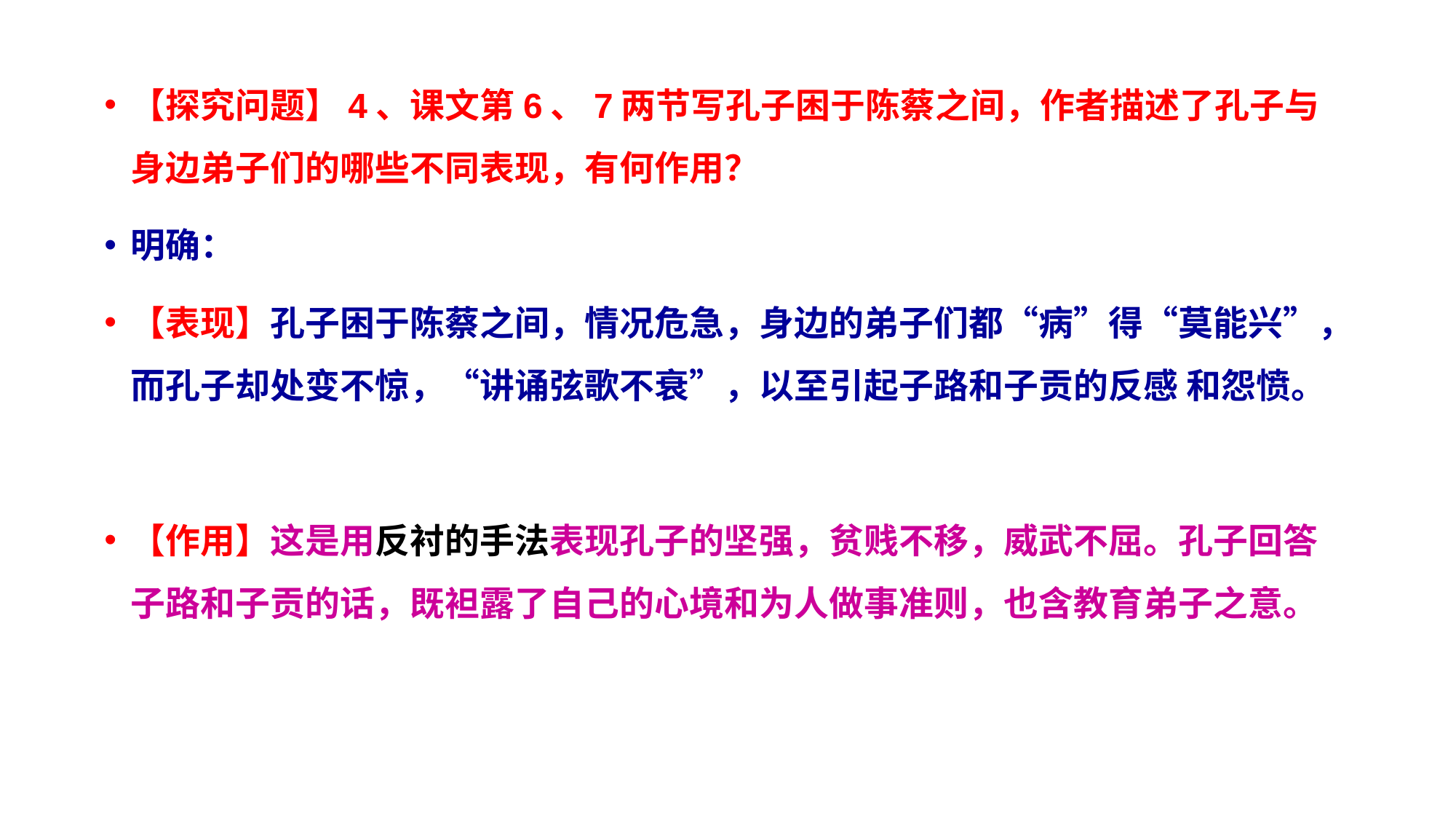

【探究问题】4、课文第6、7两节写孔子困于陈蔡之间，作者描述了孔子与身边弟子们的哪些不同表现，有何作用？
明确：
【表现】孔子困于陈蔡之间，情况危急，身边的弟子们都“病”得“莫能兴”，而孔子却处变不惊，“讲诵弦歌不衰”，以至引起子路和子贡的反感 和怨愤。

【作用】这是用反衬的手法表现孔子的坚强，贫贱不移，威武不屈。孔子回答子路和子贡的话，既袒露了自己的心境和为人做事准则，也含教育弟子之意。